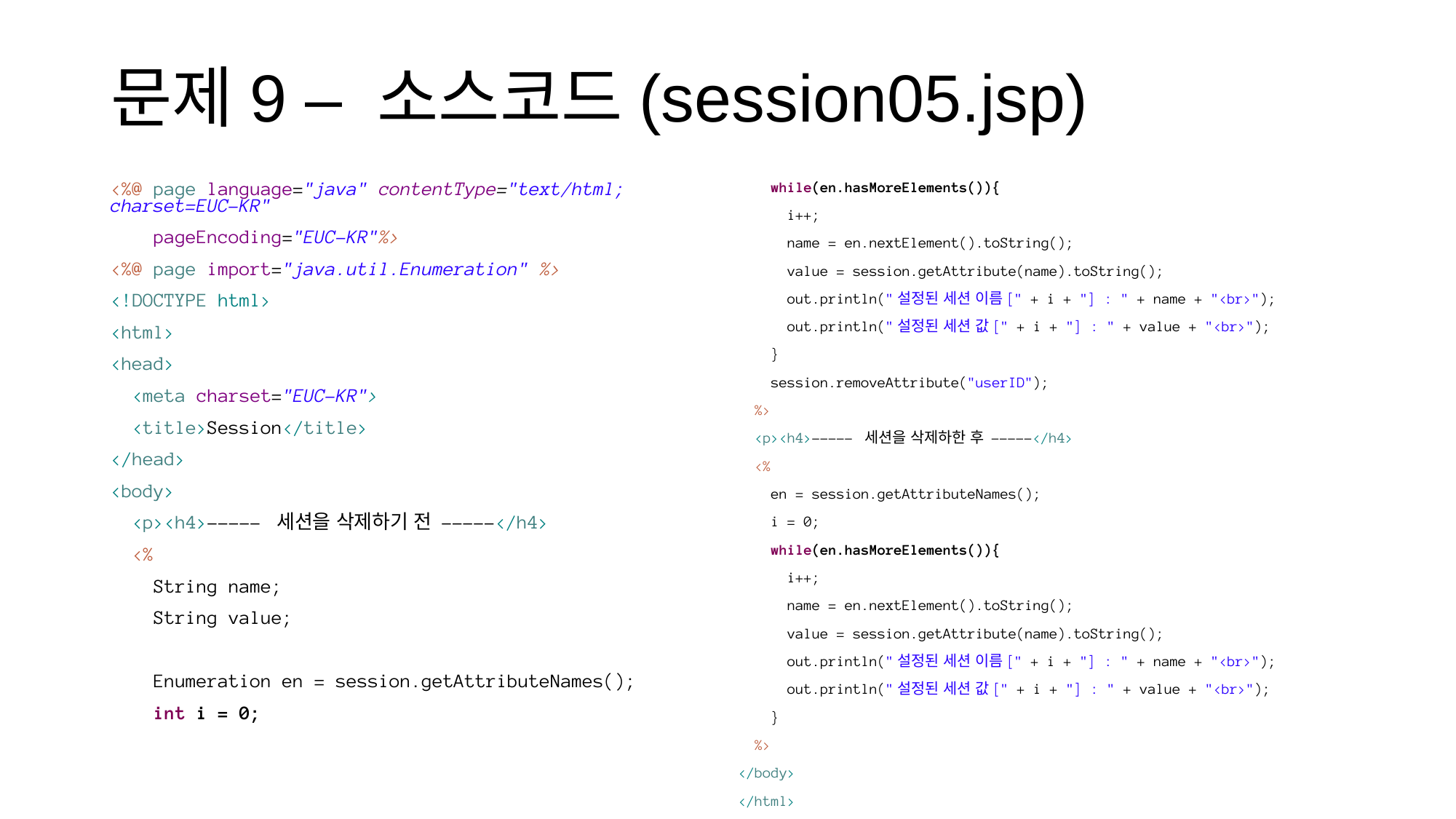

# 문제9 – 소스코드(session05.jsp)
<%@ page language="java" contentType="text/html; charset=EUC-KR"
    pageEncoding="EUC-KR"%>
<%@ page import="java.util.Enumeration" %>
<!DOCTYPE html>
<html>
<head>
  <meta charset="EUC-KR">
  <title>Session</title>
</head>
<body>
  <p><h4>----- 세션을 삭제하기 전 -----</h4>
  <%
    String name;
    String value;

    Enumeration en = session.getAttributeNames();
    int i = 0;

    while(en.hasMoreElements()){
      i++;
      name = en.nextElement().toString();
      value = session.getAttribute(name).toString();
      out.println("설정된 세션 이름[" + i + "] : " + name + "<br>");
      out.println("설정된 세션 값[" + i + "] : " + value + "<br>");
    }
    session.removeAttribute("userID");
  %>
  <p><h4>----- 세션을 삭제하한 후 -----</h4>
  <%
    en = session.getAttributeNames();
    i = 0;
    while(en.hasMoreElements()){
      i++;
      name = en.nextElement().toString();
      value = session.getAttribute(name).toString();
      out.println("설정된 세션 이름[" + i + "] : " + name + "<br>");
      out.println("설정된 세션 값[" + i + "] : " + value + "<br>");
    }
  %>
</body>
</html>